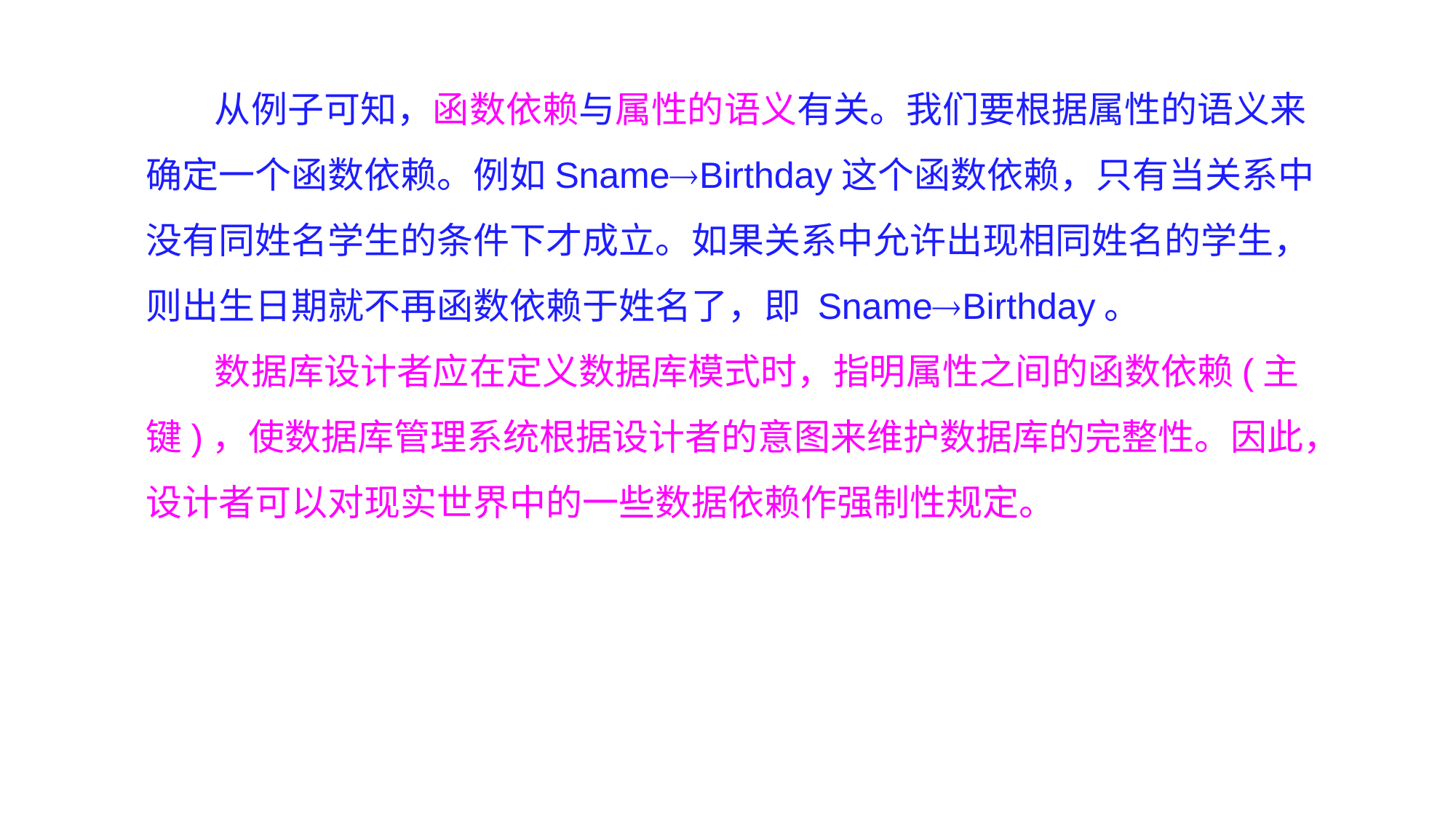

从例子可知，函数依赖与属性的语义有关。我们要根据属性的语义来确定一个函数依赖。例如Sname→Birthday这个函数依赖，只有当关系中没有同姓名学生的条件下才成立。如果关系中允许出现相同姓名的学生，则出生日期就不再函数依赖于姓名了，即 Sname→Birthday。
数据库设计者应在定义数据库模式时，指明属性之间的函数依赖(主键)，使数据库管理系统根据设计者的意图来维护数据库的完整性。因此，设计者可以对现实世界中的一些数据依赖作强制性规定。